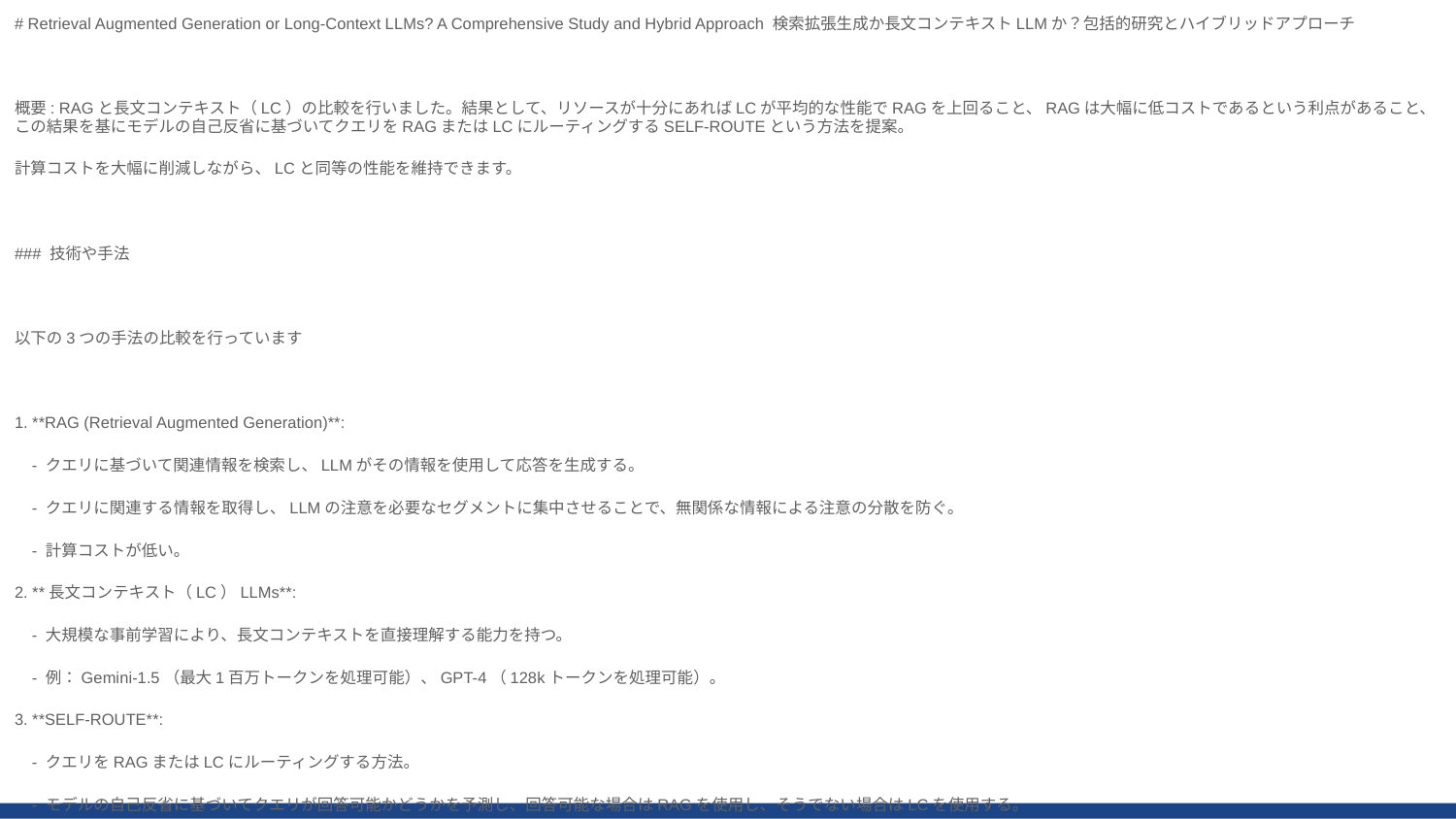

# Retrieval Augmented Generation or Long-Context LLMs? A Comprehensive Study and Hybrid Approach 検索拡張生成か長文コンテキストLLMか？包括的研究とハイブリッドアプローチ

概要: RAGと長文コンテキスト（LC）の比較を行いました。結果として、リソースが十分にあればLCが平均的な性能でRAGを上回ること、RAGは大幅に低コストであるという利点があること、この結果を基にモデルの自己反省に基づいてクエリをRAGまたはLCにルーティングするSELF-ROUTEという方法を提案。
計算コストを大幅に削減しながら、LCと同等の性能を維持できます。

### 技術や手法

以下の3つの手法の比較を行っています

1. **RAG (Retrieval Augmented Generation)**:
    - クエリに基づいて関連情報を検索し、LLMがその情報を使用して応答を生成する。
    - クエリに関連する情報を取得し、LLMの注意を必要なセグメントに集中させることで、無関係な情報による注意の分散を防ぐ。
    - 計算コストが低い。
2. **長文コンテキスト（LC）LLMs**:
    - 大規模な事前学習により、長文コンテキストを直接理解する能力を持つ。
    - 例：Gemini-1.5（最大1百万トークンを処理可能）、GPT-4（128kトークンを処理可能）。
3. **SELF-ROUTE**:
    - クエリをRAGまたはLCにルーティングする方法。
    - モデルの自己反省に基づいてクエリが回答可能かどうかを予測し、回答可能な場合はRAGを使用し、そうでない場合はLCを使用する。
    - クエリの大部分をRAGにルーティングすることで、計算コストを削減しつつ、性能を維持する。

### SELF-ROUTEの詳細説明

SELF-ROUTEは、Retrieval Augmented Generation (RAG) と長文コンテキスト (LC) LLMs の両方の強みを活かすために設計された方法です。この手法は、モデルの自己反省に基づいてクエリを適切にルーティングし、計算コストを削減しつつ高い性能を維持することを目指しています。以下にSELF-ROUTEの手法を順を追って詳しく説明します。

### 1. 動機 (Motivation)

- RAGは計算コストが低いが、LC LLMsに比べて性能が劣る場合がある。
- 多くのクエリに対してRAGとLCの予測が一致しており、RAGの予測がLCに劣るクエリは少数であることを発見した。
- これに基づき、大多数のクエリをRAGで処理し、性能が必要な少数のクエリをLCで処理することで、コストを削減しつつ高い性能を維持する方法を開発した。

### 2. SELF-ROUTEの概要

SELF-ROUTEは、以下の2つのステップで構成されています：

### ステップ1: RAG-and-Routeステップ

- クエリと検索されたテキストチャンクをLLMに提供し、クエリが回答可能かどうかを予測させます。
- もし回答可能と判断された場合、RAGの予測を最終回答として受け入れます。
- 回答不可能と判断された場合、次のステップに進みます。
- このステップでは、LLMに対して「提供されたテキストに基づいて回答できない場合は 'unanswerable' と書く」ように指示します。

### ステップ2: 長文コンテキスト予測ステップ

- ステップ1で回答不可能と判断されたクエリに対して、全文コンテキストをLLMに提供し、最終予測を取得します。

### 3. 成果 (Results)

- 大多数のクエリ（例：82%のGemini-1.5-Proのクエリ）は最初のRAG-and-Routeステップで解決できます。
- これにより、計算コストが大幅に削減されます（例えば、Gemini-1.5-Proでは38.6%のトークン数）。
- 長文データセットにおいて、SELF-ROUTEはOpenAIモデルにおいてより顕著な利点を示しますが、Geminiにおいては劣る場合もあります。

以下はSELF-ROUTE手法のRAG-and-Routeステップで使用されるプロンプトで、クエリが提供されたテキストチャンクに基づいて回答可能かどうかを予測し、回答不可能な場合はその理由を特定します。

```mathematica
You are given some text chunks from an article, and a question. The text chunks are retrieved by an external retriever.
Now:

(1) Tell whether the question can be answered based only on the provided text chunks.
(2) If the question can be answered, answer the question based on the texts as concisely as you can, using a single
phrase if possible.
(3) If the question cannot be answered, choose the reason from the following:

A. The question needs multistep reasoning, thus it is hard to retrieve all the relevant chunks. For example, "What
nationality is the performer of song You Can?" contains two steps: find the performer, then find the nationality of the
performer. Other examples include "Where does the director of film Wine Of Morning work at?", "What is another
notable work made by the author of Miss Sara Sampson?"
B. The question is a general query, thus it is hard to retrieve relevant chunks. For example, "What did the group
think about Dave leaving?" is general because the group may include multiple persons, and they can have different
thinkings.
C. The question is long and complex, which is hard for the retriever to encode it to retrieve relevant chunks. For
example, "What did Julie Morgan elaborate on the online survey when talking about the evaluations on the legitimacy
of the children’s rights, protection and demands?", "The Huskies football team were invited to the Alamo Bowl where
they were defeated by a team coached by Art Briles and who played their home games at what stadium?"
D. The question is not explicit and requires comprehensive understanding of the whole story and cannot be solved
using retrieval-augmented generation. For example, "What caused the shadow behind Koerber’s ship?" needs a
comprehensive understanding of the whole story. Another example like "How many words are there in the article"
also requires the complete article.
E. Others.
Keep the above reasons in mind, and choose the most possible reason if you think the question cannot be answered
based on the text. Output the results in JSON format.

{in_context_examples}
Text: {context}
Question: {input}
Answer:

```

```mathematica
この記事から取得されたテキストチャンクと質問が与えられます。テキストチャンクは外部のリトリーバーによって取得されました。
今：

(1) 提供されたテキストチャンクのみに基づいて質問に回答できるかどうかを教えてください。
(2) 質問に回答できる場合は、できるだけ簡潔に、単一のフレーズで回答してください。
(3) 質問に回答できない場合は、以下の理由から選択してください：

A. 質問は複数のステップを必要とする推論を必要とするため、関連するすべてのチャンクを取得するのが難しい。例："What nationality is the performer of song You Can?"は、パフォーマーを見つけて、その国籍を見つけるという2つのステップが含まれる。他の例としては、"Where does the director of film Wine Of Morning work at?"、"What is another notable work made by the author of Miss Sara Sampson?"がある。
B. 質問が一般的なクエリであるため、関連するチャンクを取得するのが難しい。例："What did the group think about Dave leaving?"は一般的で、グループには複数の人が含まれ、それぞれが異なる考えを持っている可能性がある。
C. 質問が長く複雑であり、リトリーバーがそれをエンコードして関連するチャンクを取得するのが難しい。例："What did Julie Morgan elaborate on the online survey when talking about the evaluations on the legitimacy of the children’s rights, protection and demands?"、"The Huskies football team were invited to the Alamo Bowl where they were defeated by a team coached by Art Briles and who played their home games at what stadium?"。
D. 質問が明示的でなく、全体のストーリーの包括的な理解を必要とし、リトリーバル拡張生成では解決できない。例："What caused the shadow behind Koerber’s ship?"は、全体のストーリーの包括的な理解を必要とする。他の例としては、"How many words are there in the article"も完全な記事を必要とする。
E. その他。
上記の理由を念頭に置き、テキストに基づいて質問に回答できない場合、最も可能性の高い理由を選択してください。結果をJSON形式で出力してください。

{in_context_examples}
テキスト: {context}
質問: {input}
回答:

```